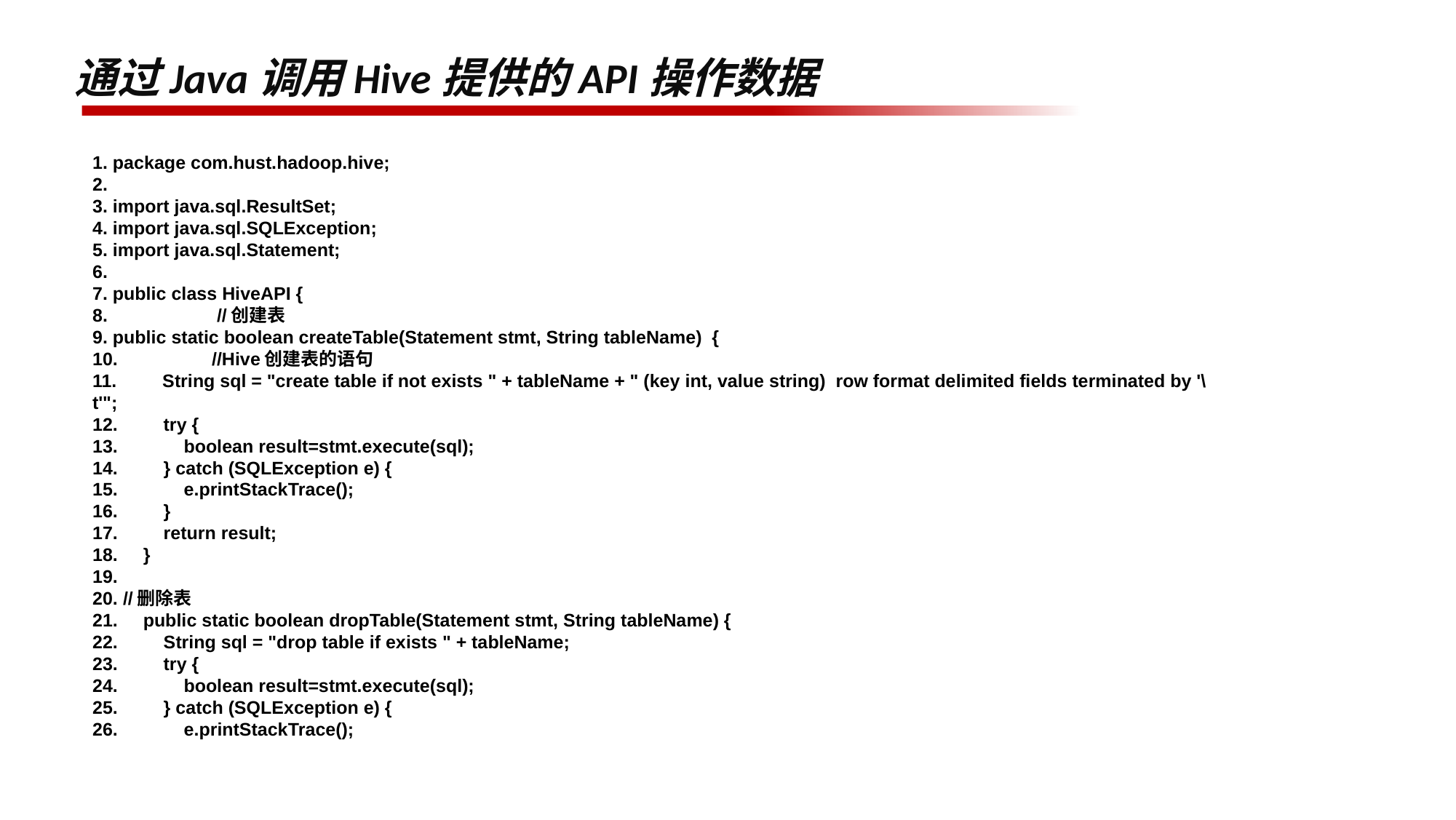

# 通过Java调用Hive提供的API操作数据

1. package com.hust.hadoop.hive;
2.
3. import java.sql.ResultSet;
4. import java.sql.SQLException;
5. import java.sql.Statement;
6.
7. public class HiveAPI {
8.	   //创建表
9. public static boolean createTable(Statement stmt, String tableName)  {
10. 	  //Hive创建表的语句
11.         String sql = "create table if not exists " + tableName + " (key int, value string)  row format delimited fields terminated by '\t'";
12.         try {
13.             boolean result=stmt.execute(sql);
14.         } catch (SQLException e) {
15.             e.printStackTrace();
16.         }
17.         return result;
18.     }
19.
20. //删除表
21.     public static boolean dropTable(Statement stmt, String tableName) {
22.         String sql = "drop table if exists " + tableName;
23.         try {
24.             boolean result=stmt.execute(sql);
25.         } catch (SQLException e) {
26.             e.printStackTrace();